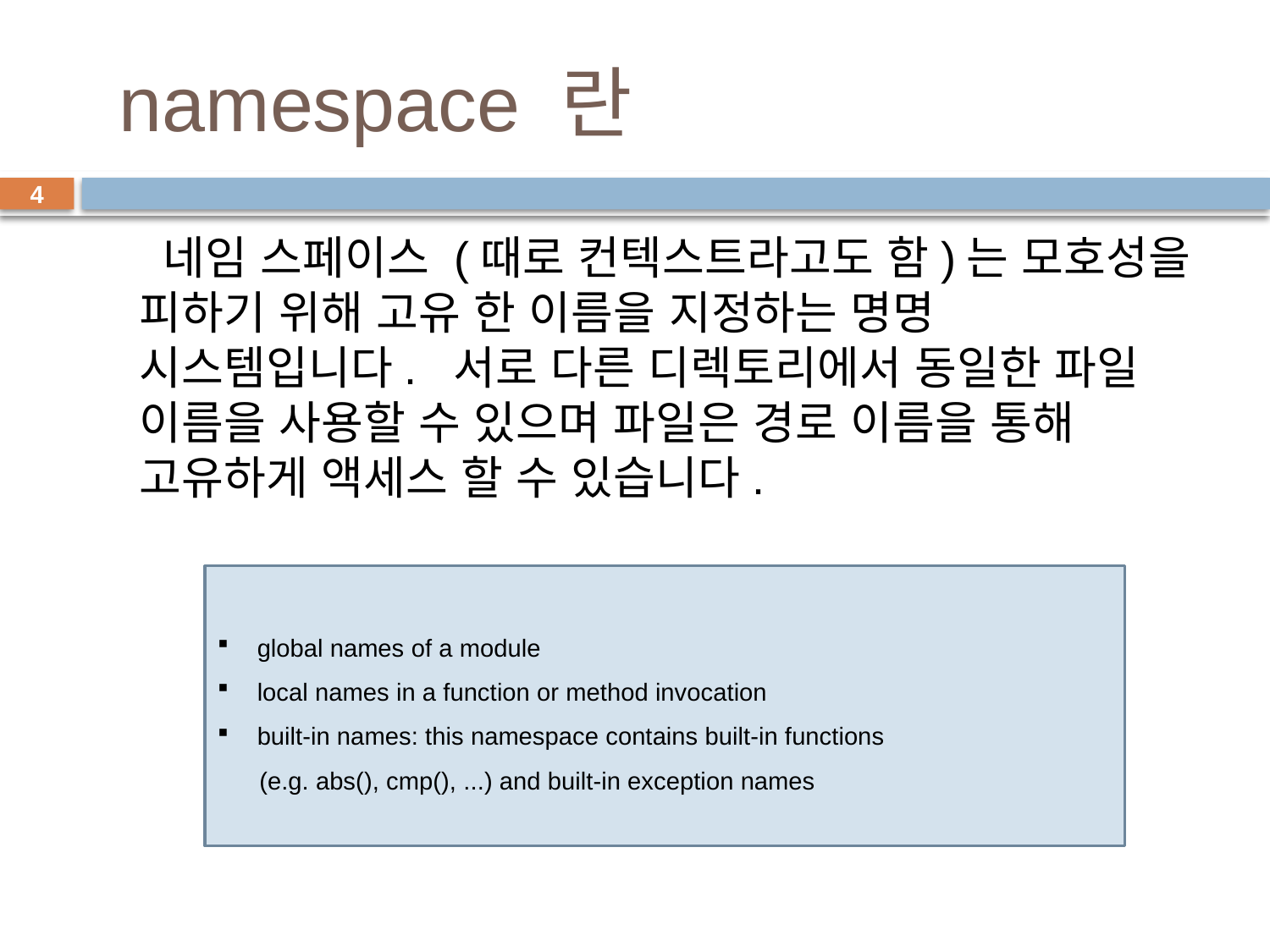

# namespace 란
4
 네임 스페이스 (때로 컨텍스트라고도 함)는 모호성을 피하기 위해 고유 한 이름을 지정하는 명명 시스템입니다.  서로 다른 디렉토리에서 동일한 파일 이름을 사용할 수 있으며 파일은 경로 이름을 통해 고유하게 액세스 할 수 있습니다.
global names of a module
local names in a function or method invocation
built-in names: this namespace contains built-in functions
      (e.g. abs(), cmp(), ...) and built-in exception names